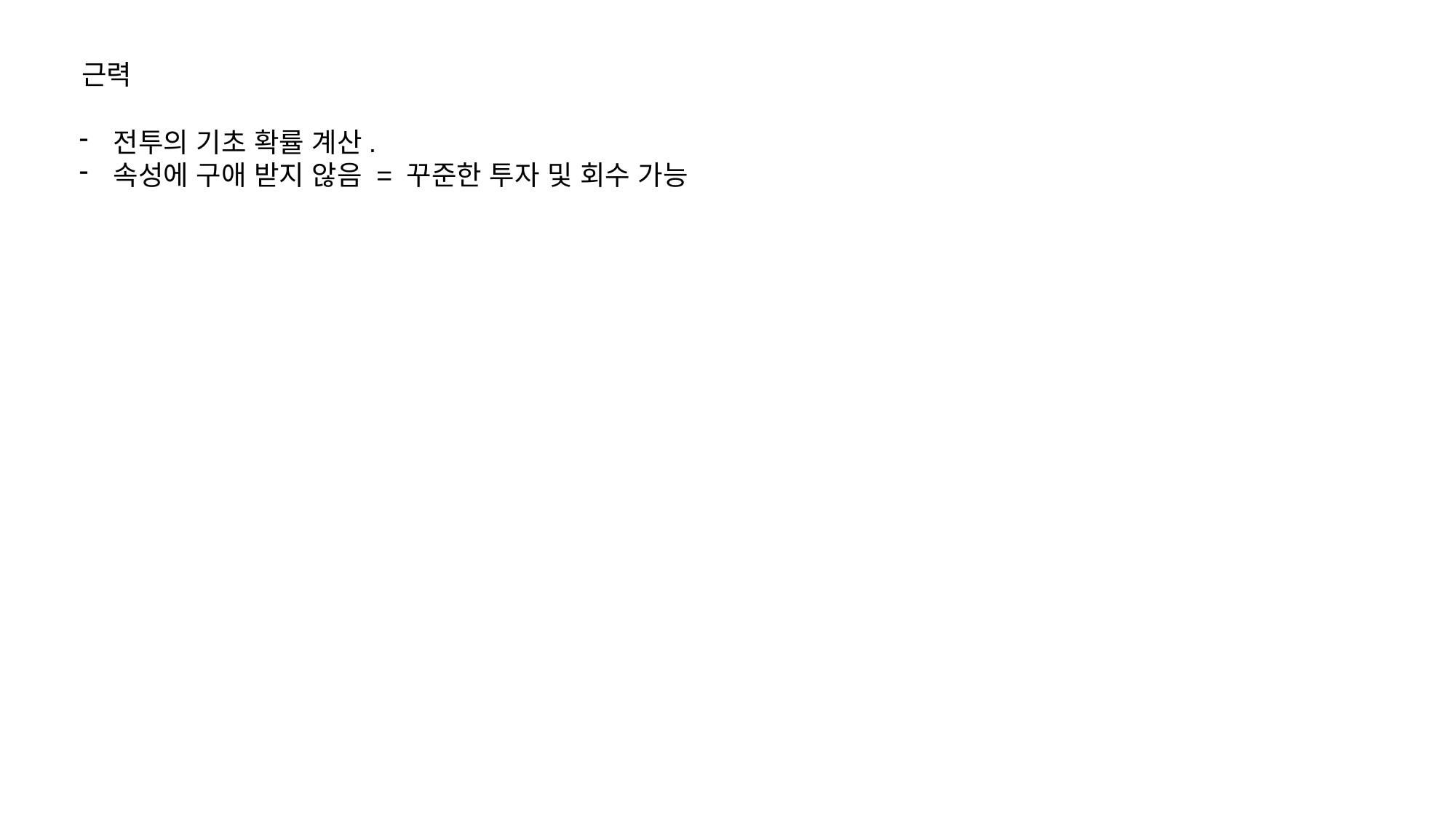

근력
전투의 기초 확률 계산.
속성에 구애 받지 않음 = 꾸준한 투자 및 회수 가능